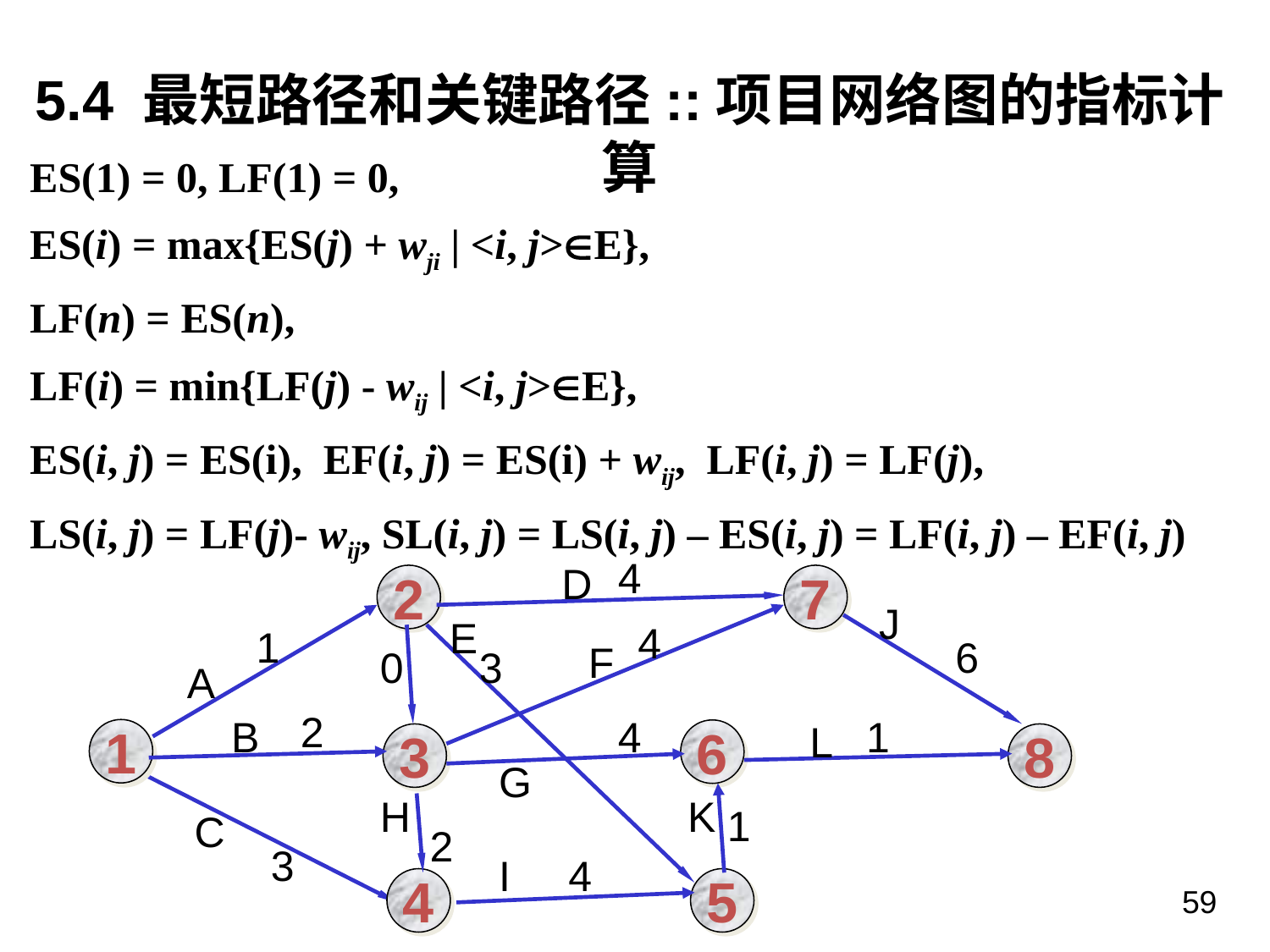

5.4 最短路径和关键路径::项目网络图的指标计算
ES(1) = 0, LF(1) = 0,
ES(i) = max{ES(j) + wji | <i, j>∈E},
LF(n) = ES(n),
LF(i) = min{LF(j) - wij | <i, j>∈E},
ES(i, j) = ES(i),  EF(i, j) = ES(i) + wij,  LF(i, j) = LF(j),
LS(i, j) = LF(j)- wij, SL(i, j) = LS(i, j) – ES(i, j) = LF(i, j) – EF(i, j)
4
D
2
7
J

E

4
1

6
F
0
3
A
2
B
4
1
L
1
6
3
8
G

H
K

1
C
2
3
I
4
4
5
59